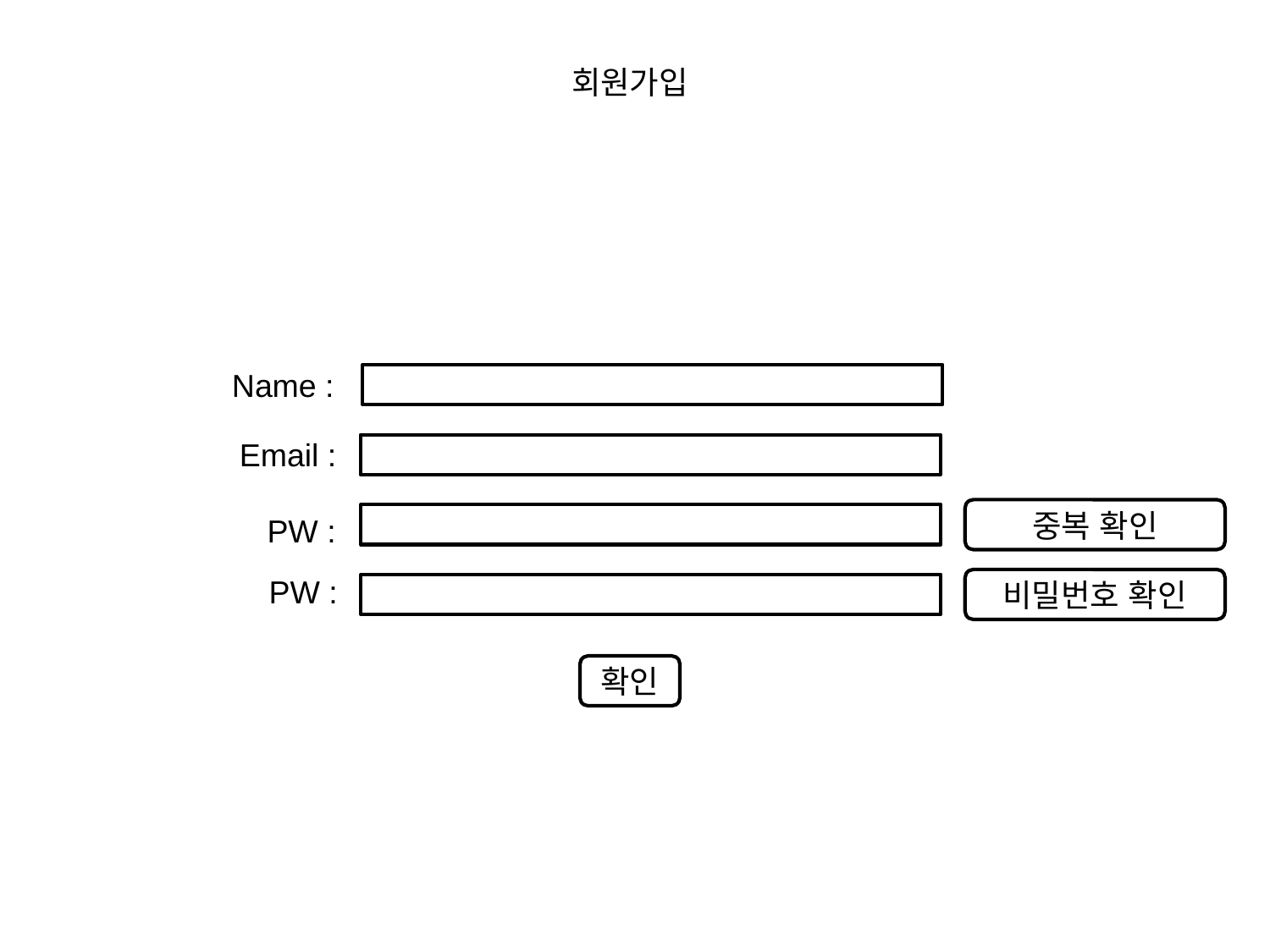

회원가입
Name :

Email :

중복 확인
PW :

PW :
비밀번호 확인

확인